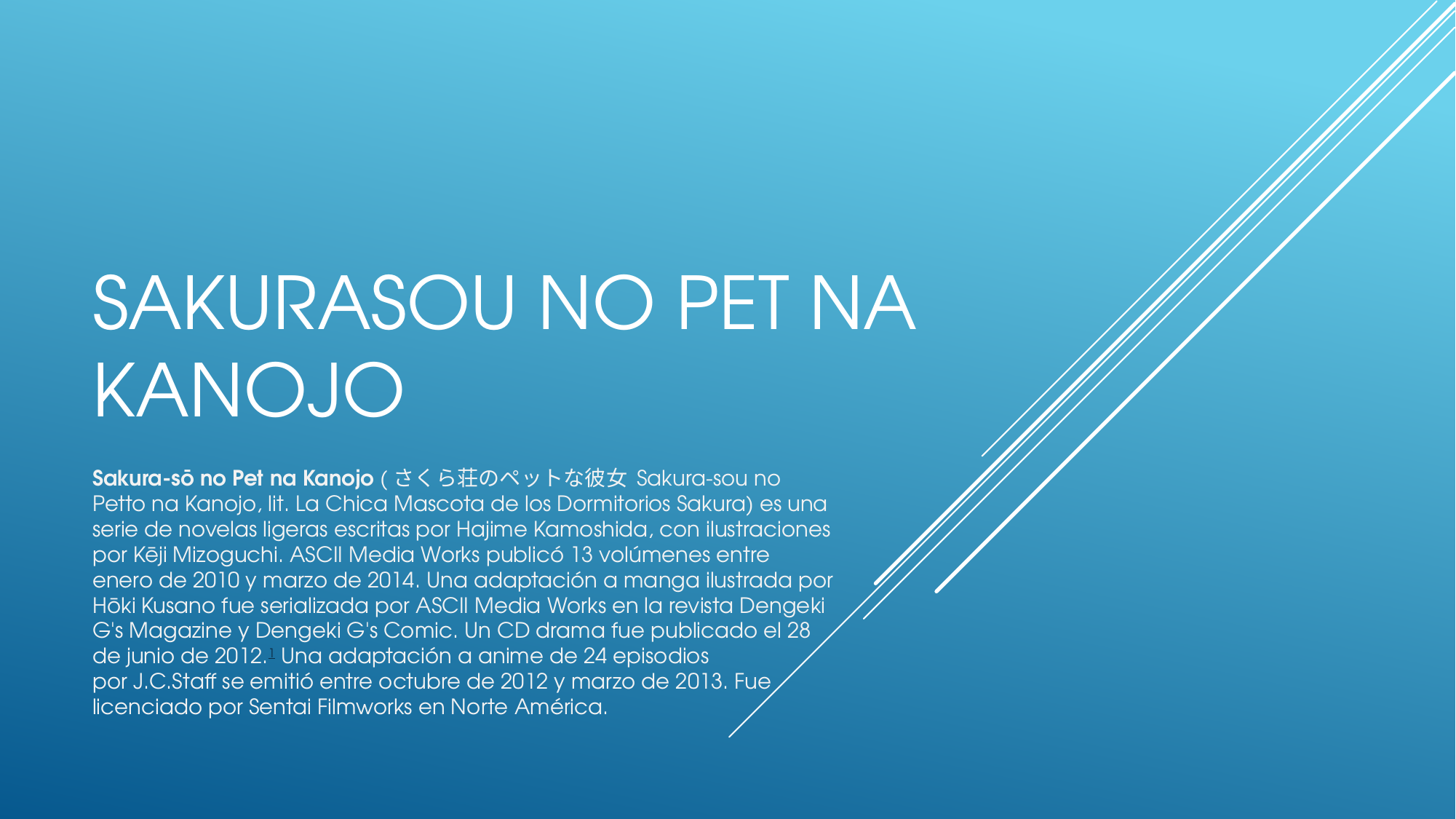

# Sakurasou no pet na kanojo
Sakura-sō no Pet na Kanojo (さくら荘のペットな彼女 Sakura-sou no Petto na Kanojo, lit. La Chica Mascota de los Dormitorios Sakura) es una serie de novelas ligeras escritas por Hajime Kamoshida, con ilustraciones por Kēji Mizoguchi. ASCII Media Works publicó 13 volúmenes entre enero de 2010 y marzo de 2014. Una adaptación a manga ilustrada por Hōki Kusano fue serializada por ASCII Media Works en la revista Dengeki G's Magazine y Dengeki G's Comic. Un CD drama fue publicado el 28 de junio de 2012.1 Una adaptación a anime de 24 episodios por J.C.Staff se emitió entre octubre de 2012 y marzo de 2013. Fue licenciado por Sentai Filmworks en Norte América.